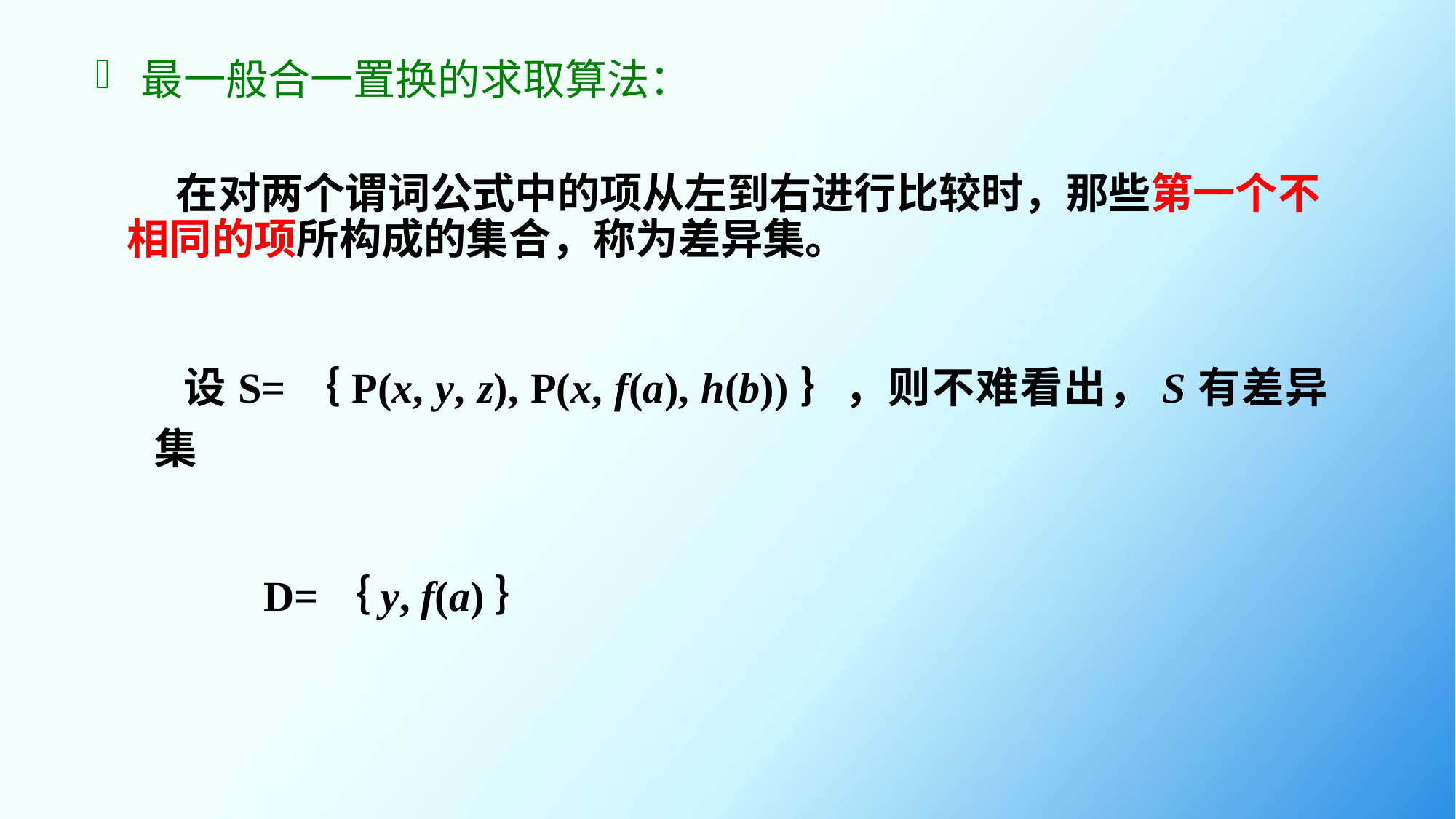

# 最一般合一置换的求取算法：
    在对两个谓词公式中的项从左到右进行比较时，那些第一个不相同的项所构成的集合，称为差异集。

    设S=｛P(x, y, z), P(x, f(a), h(b))｝，则不难看出，S有差异集

	 	D=｛y, f(a)｝